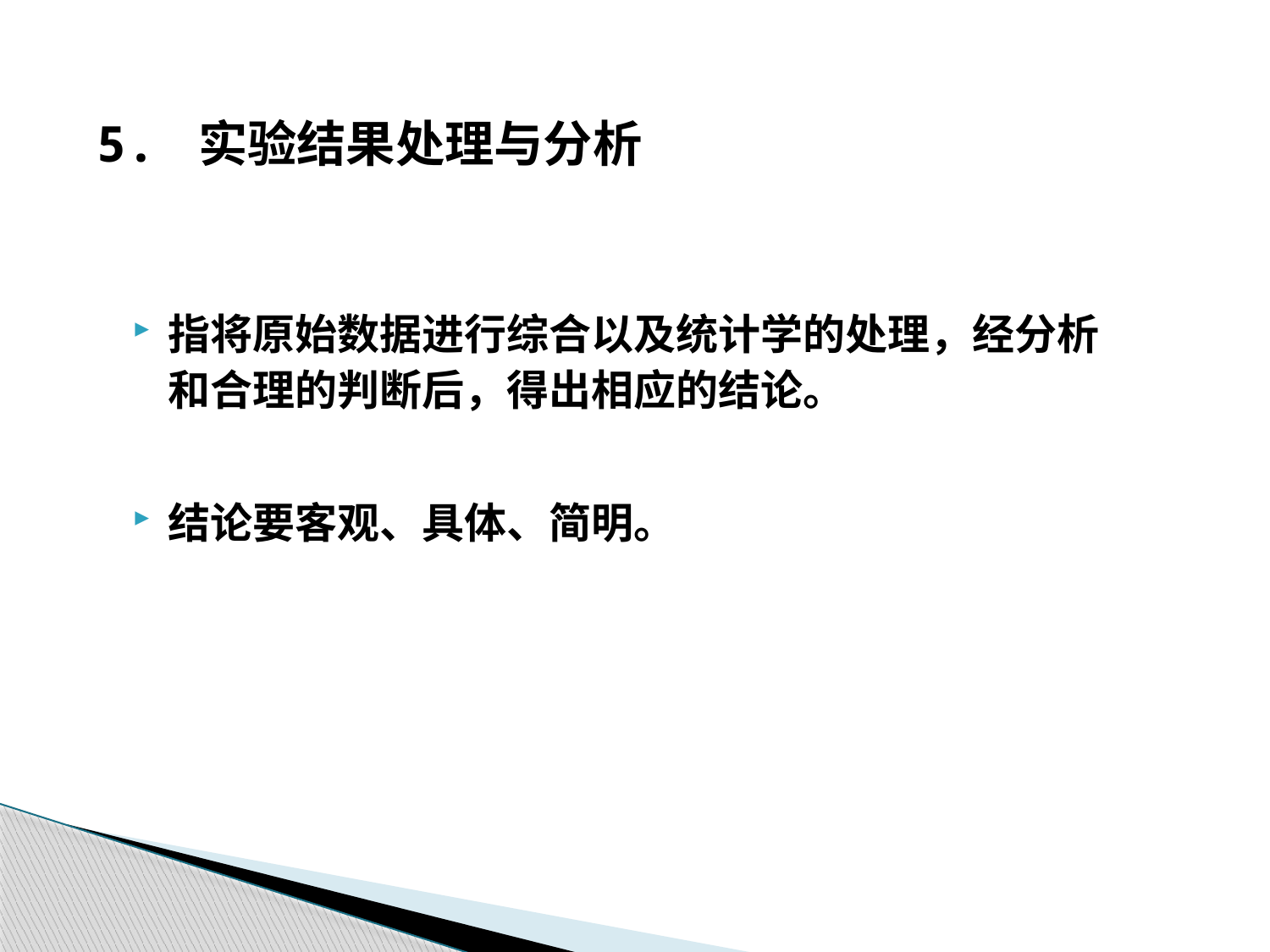

5. 实验结果处理与分析
指将原始数据进行综合以及统计学的处理，经分析和合理的判断后，得出相应的结论。

结论要客观、具体、简明。